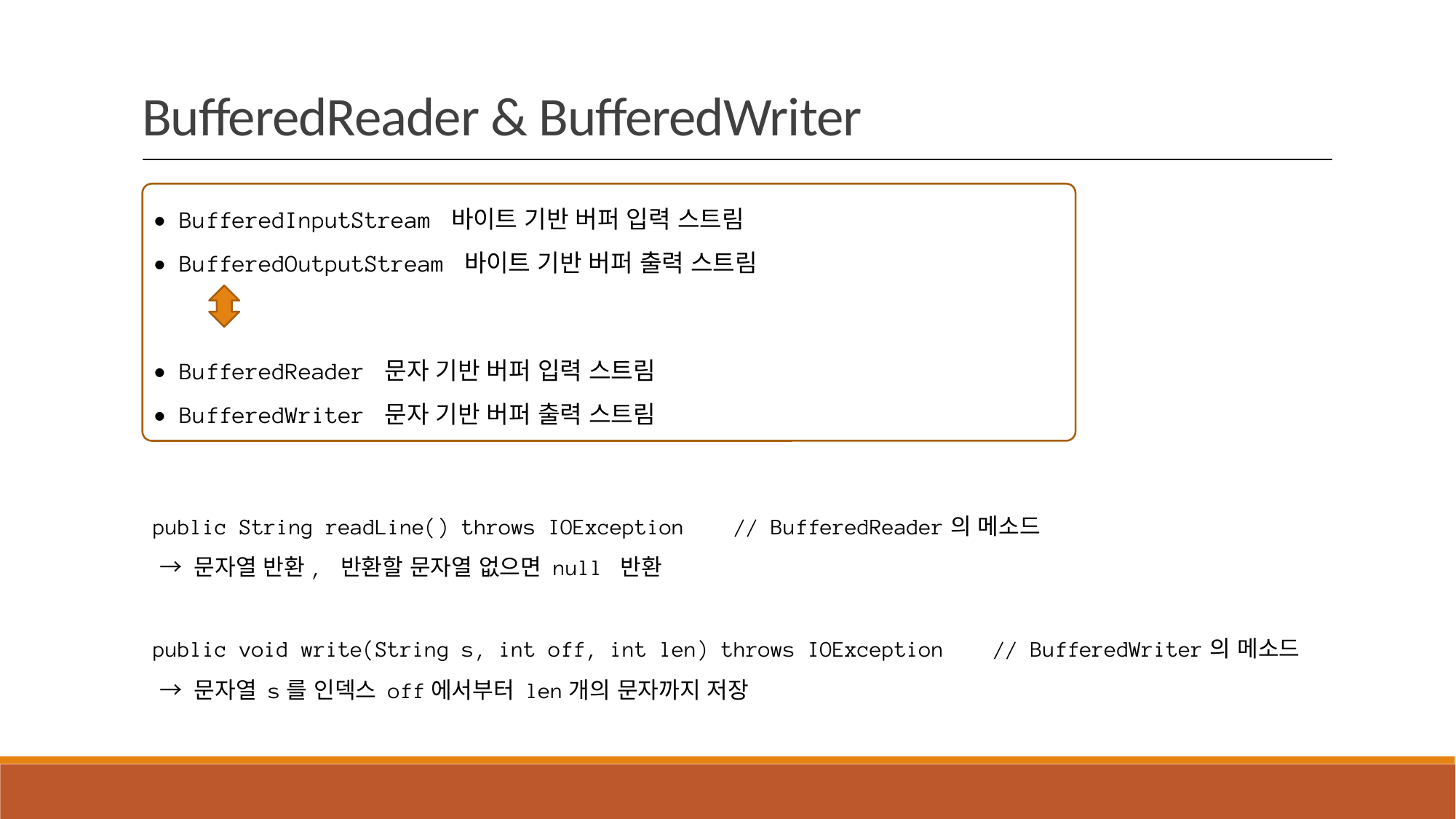

BufferedReader & BufferedWriter

• BufferedInputStream 바이트 기반 버퍼 입력 스트림
• BufferedOutputStream 바이트 기반 버퍼 출력 스트림

• BufferedReader 문자 기반 버퍼 입력 스트림
• BufferedWriter 문자 기반 버퍼 출력 스트림
public String readLine() throws IOException    // BufferedReader의 메소드
 → 문자열 반환, 반환할 문자열 없으면 null 반환

public void write(String s, int off, int len) throws IOException    // BufferedWriter의 메소드
 → 문자열 s를 인덱스 off에서부터 len개의 문자까지 저장